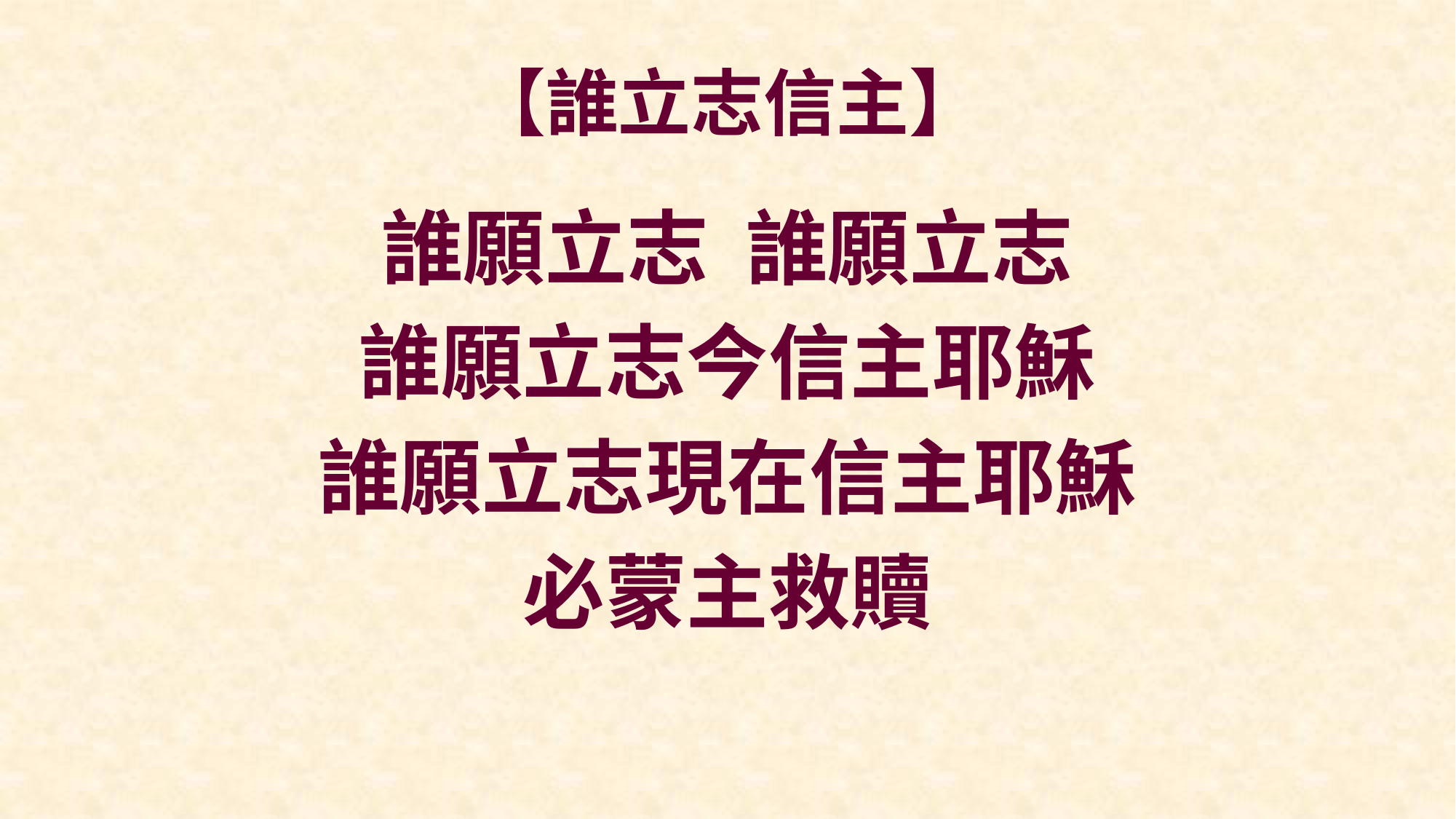

# 【誰立志信主】
誰願立志  誰願立志
誰願立志今信主耶穌
誰願立志現在信主耶穌
必蒙主救贖